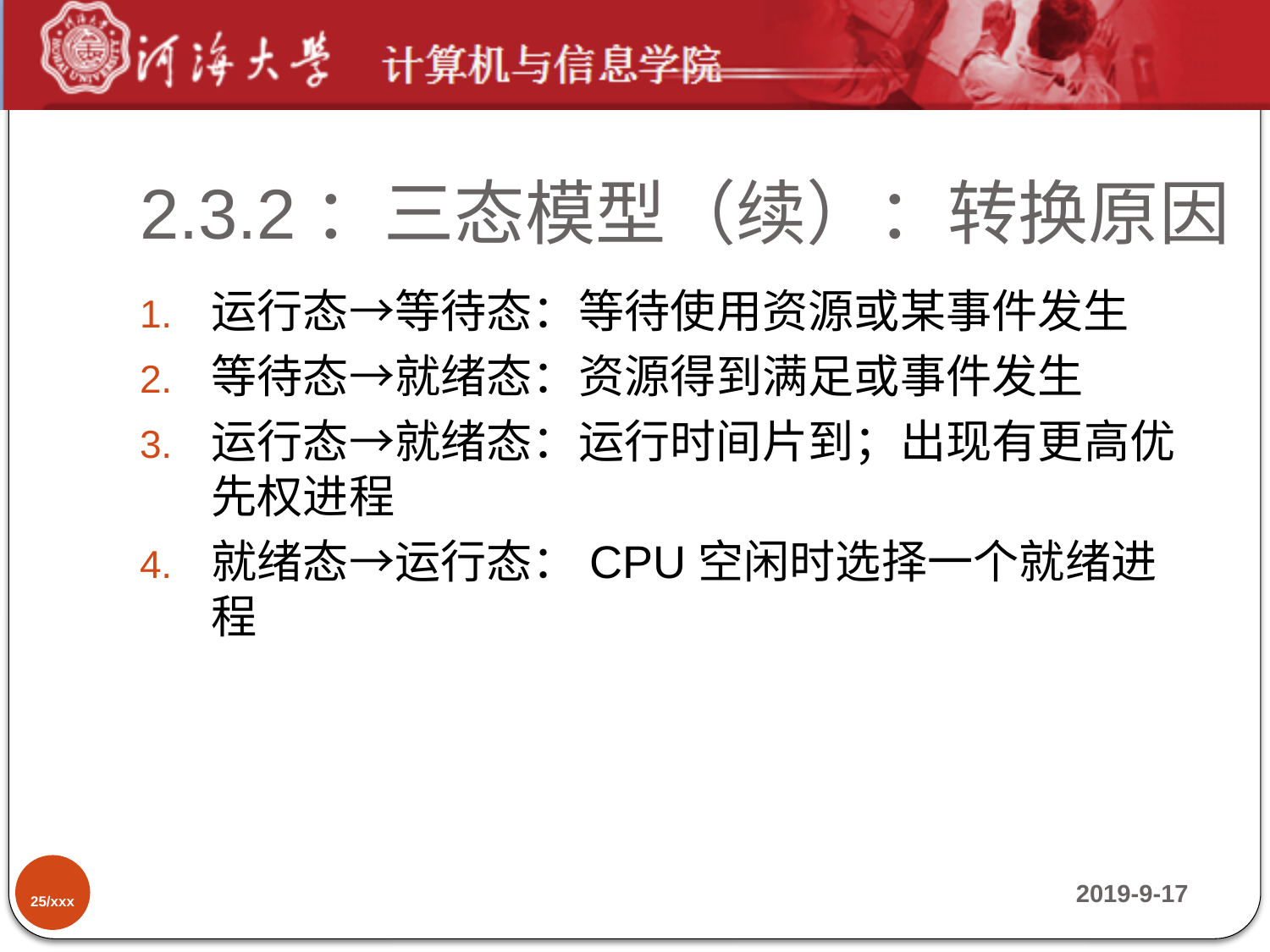

# 2.3.2：三态模型（续）：转换原因
运行态→等待态：等待使用资源或某事件发生
等待态→就绪态：资源得到满足或事件发生
运行态→就绪态：运行时间片到；出现有更高优先权进程
就绪态→运行态：CPU空闲时选择一个就绪进程

25/xxx
2019-9-17